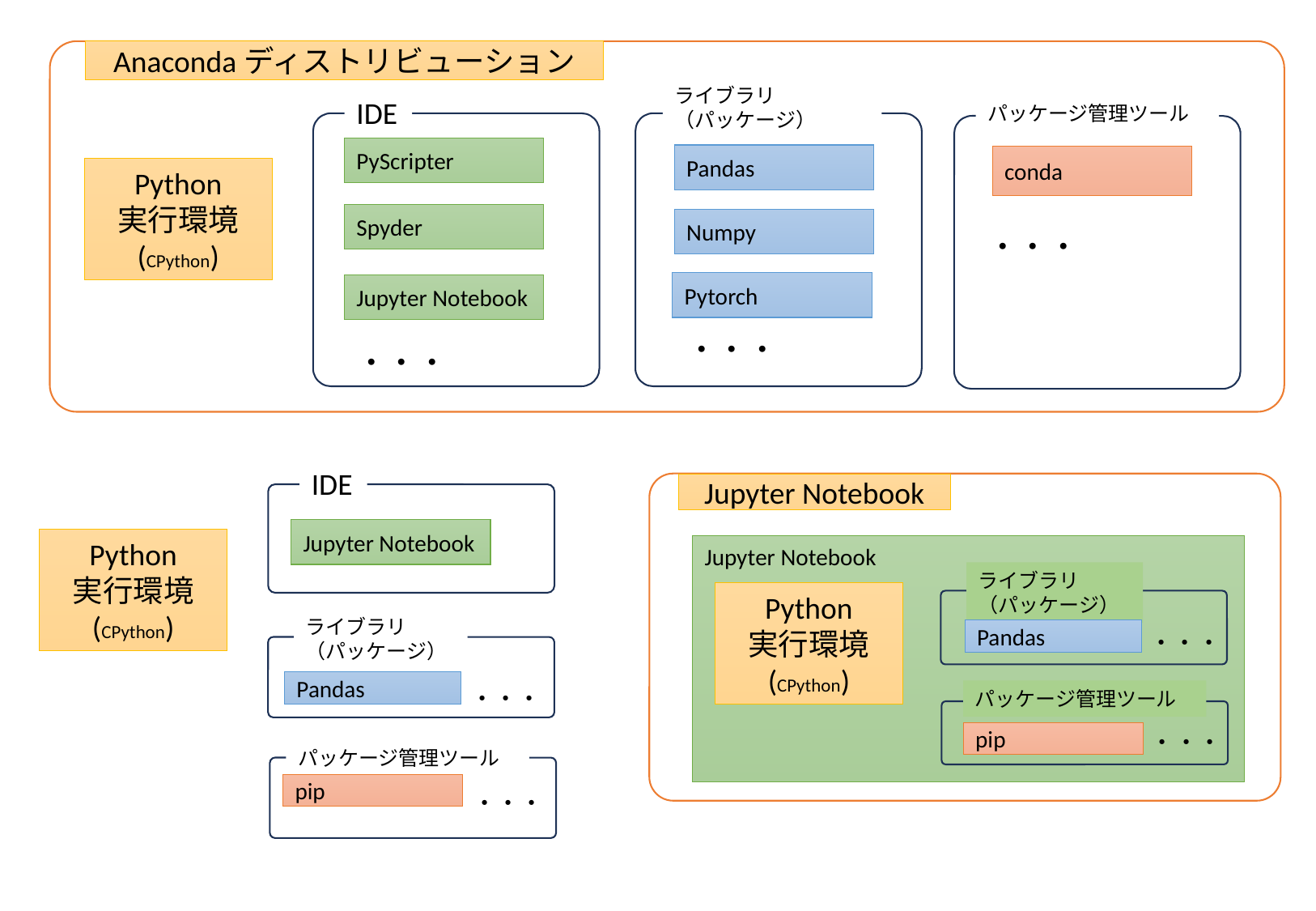

Anacondaディストリビューション
ライブラリ
（パッケージ）
IDE
パッケージ管理ツール

PyScripter
Pandas
conda
Python
実行環境
(CPython)
Spyder
Numpy
・・・
Pytorch
Jupyter Notebook
・・・
・・・
IDE

Jupyter Notebook
Python
実行環境
(CPython)
ライブラリ
（パッケージ）

Pandas
・・・
パッケージ管理ツール

pip
・・・

Jupyter Notebook
Jupyter Notebook
ライブラリ
（パッケージ）
Python
実行環境
(CPython)

Pandas
・・・
パッケージ管理ツール

・・・
pip